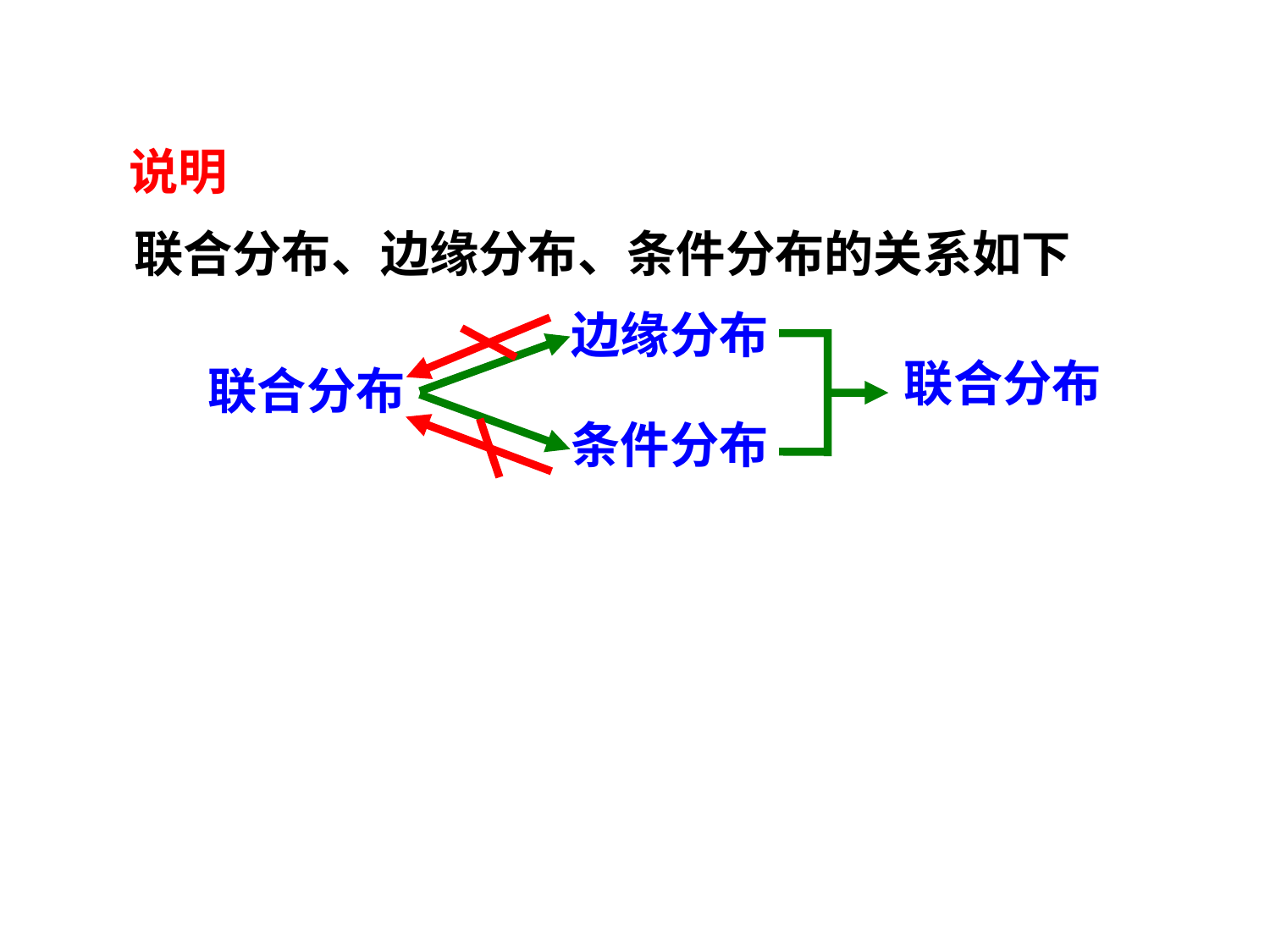

说明
联合分布、边缘分布、条件分布的关系如下
边缘分布

联合分布

联合分布
条件分布